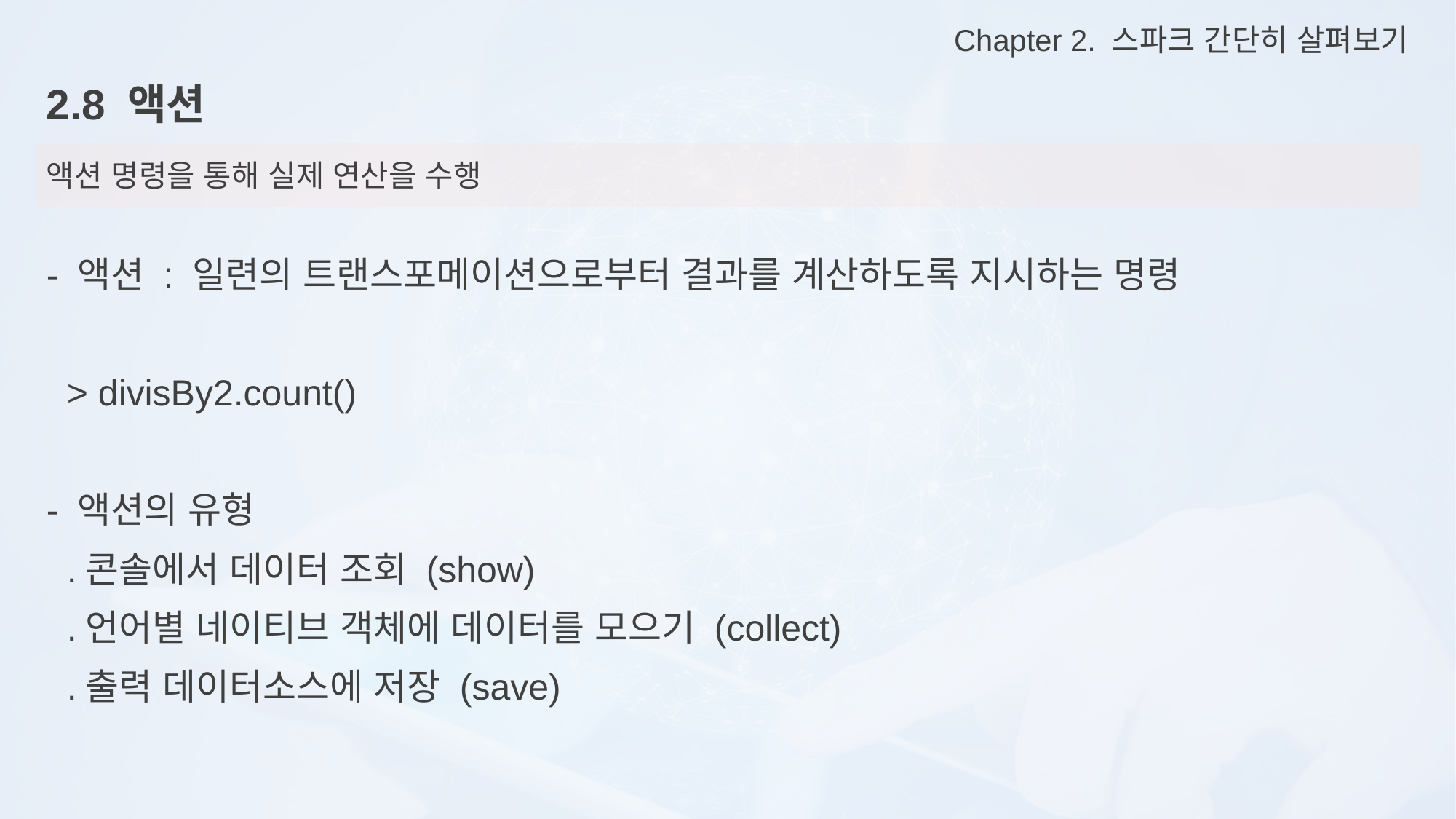

Chapter 2. 스파크 간단히 살펴보기
2.8 액션
액션 명령을 통해 실제 연산을 수행
- 액션 : 일련의 트랜스포메이션으로부터 결과를 계산하도록 지시하는 명령

  > divisBy2.count()

- 액션의 유형
  .콘솔에서 데이터 조회 (show)
  .언어별 네이티브 객체에 데이터를 모으기 (collect)
  .출력 데이터소스에 저장 (save)